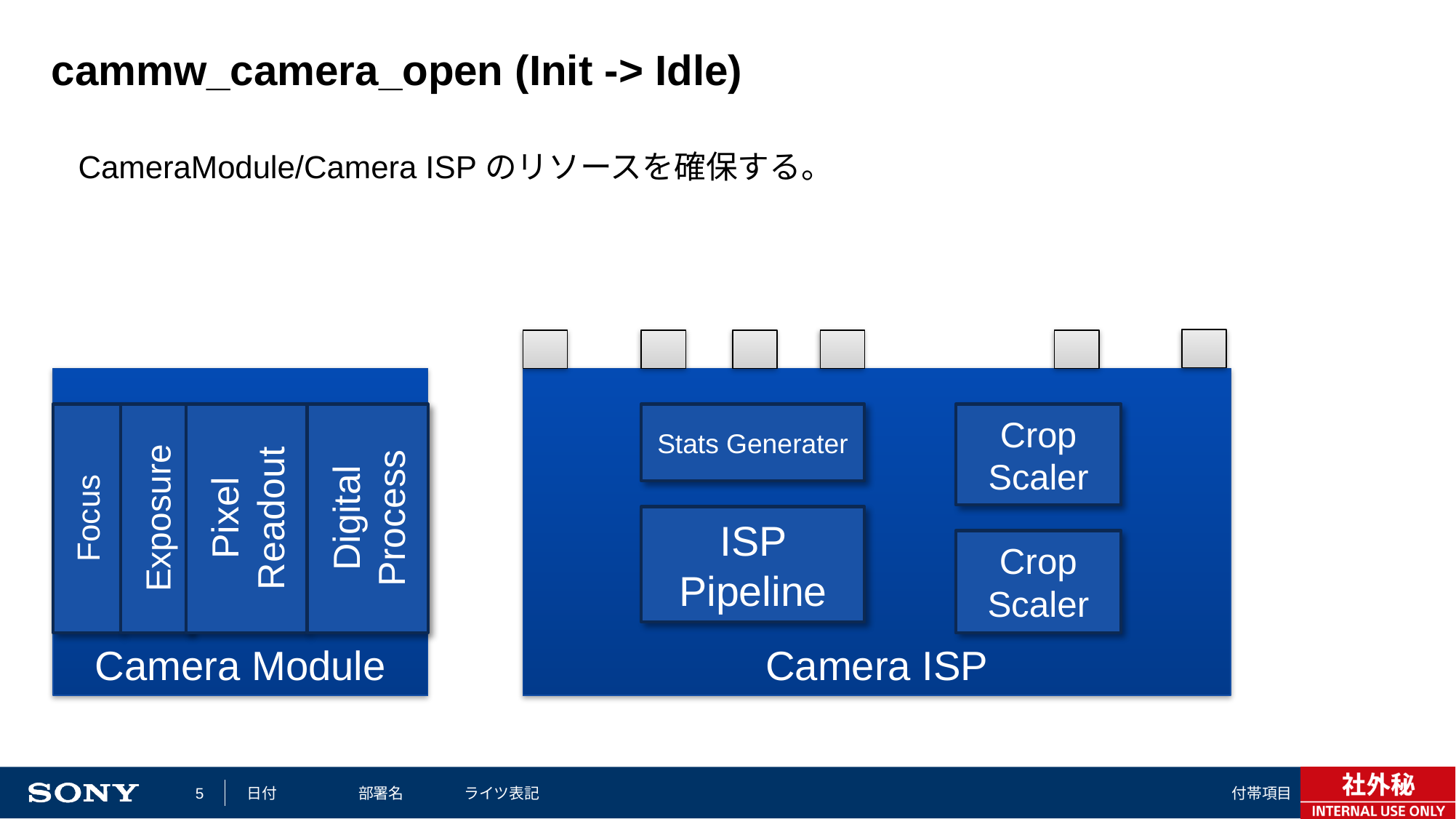

# cammw_camera_open (Init -> Idle)
CameraModule/Camera ISPのリソースを確保する。

Camera ISP
Camera Module
Crop
Scaler
Digital Process
Focus
Exposure
Pixel Readout
Stats Generater
ISP Pipeline
Crop
Scaler